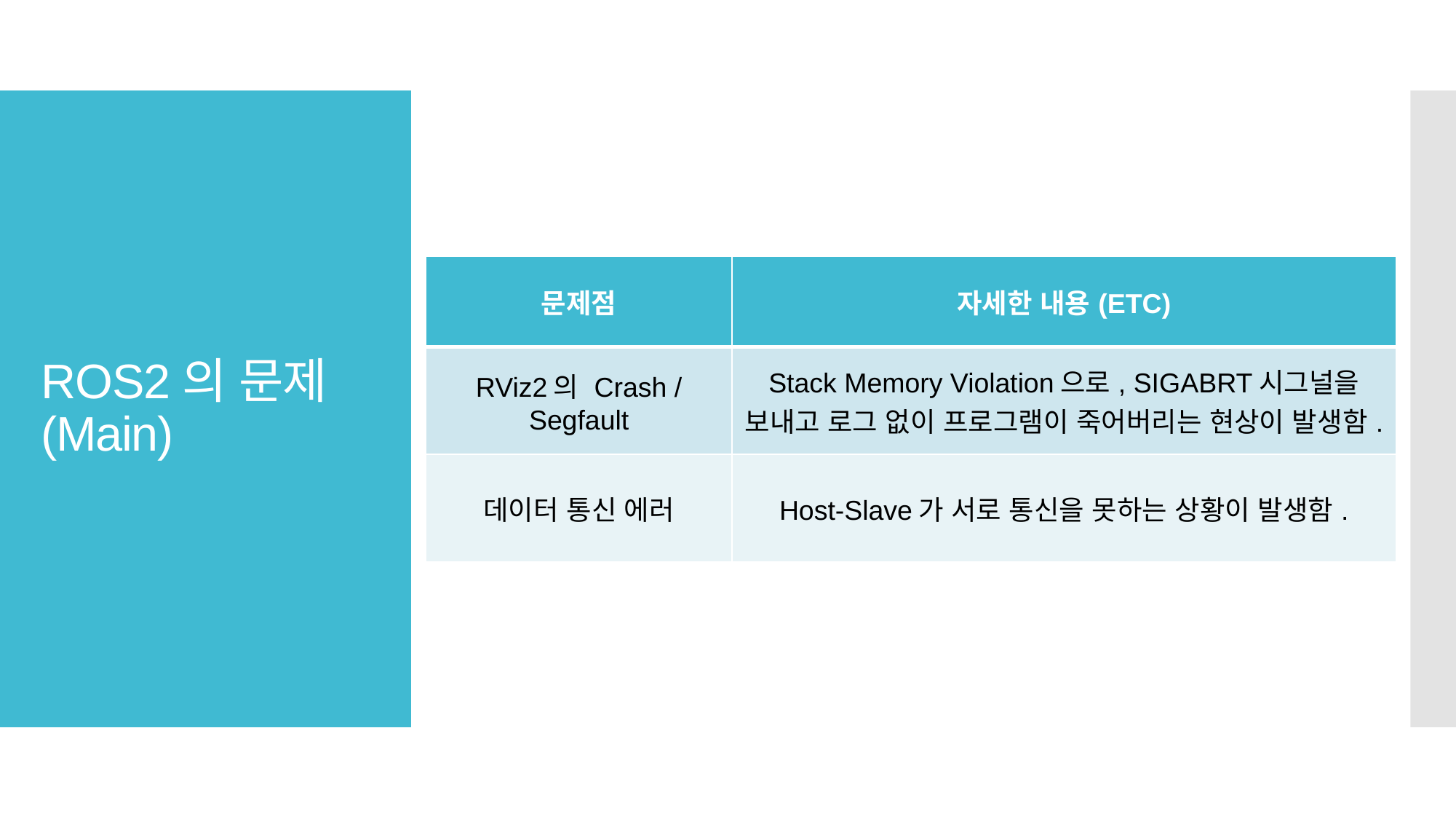

# ROS2의 문제 (Main)
| 문제점 | 자세한 내용(ETC) |
| --- | --- |
| RViz2의 Crash / Segfault | Stack Memory Violation으로, SIGABRT시그널을 보내고 로그 없이 프로그램이 죽어버리는 현상이 발생함. |
| 데이터 통신 에러 | Host-Slave가 서로 통신을 못하는 상황이 발생함. |